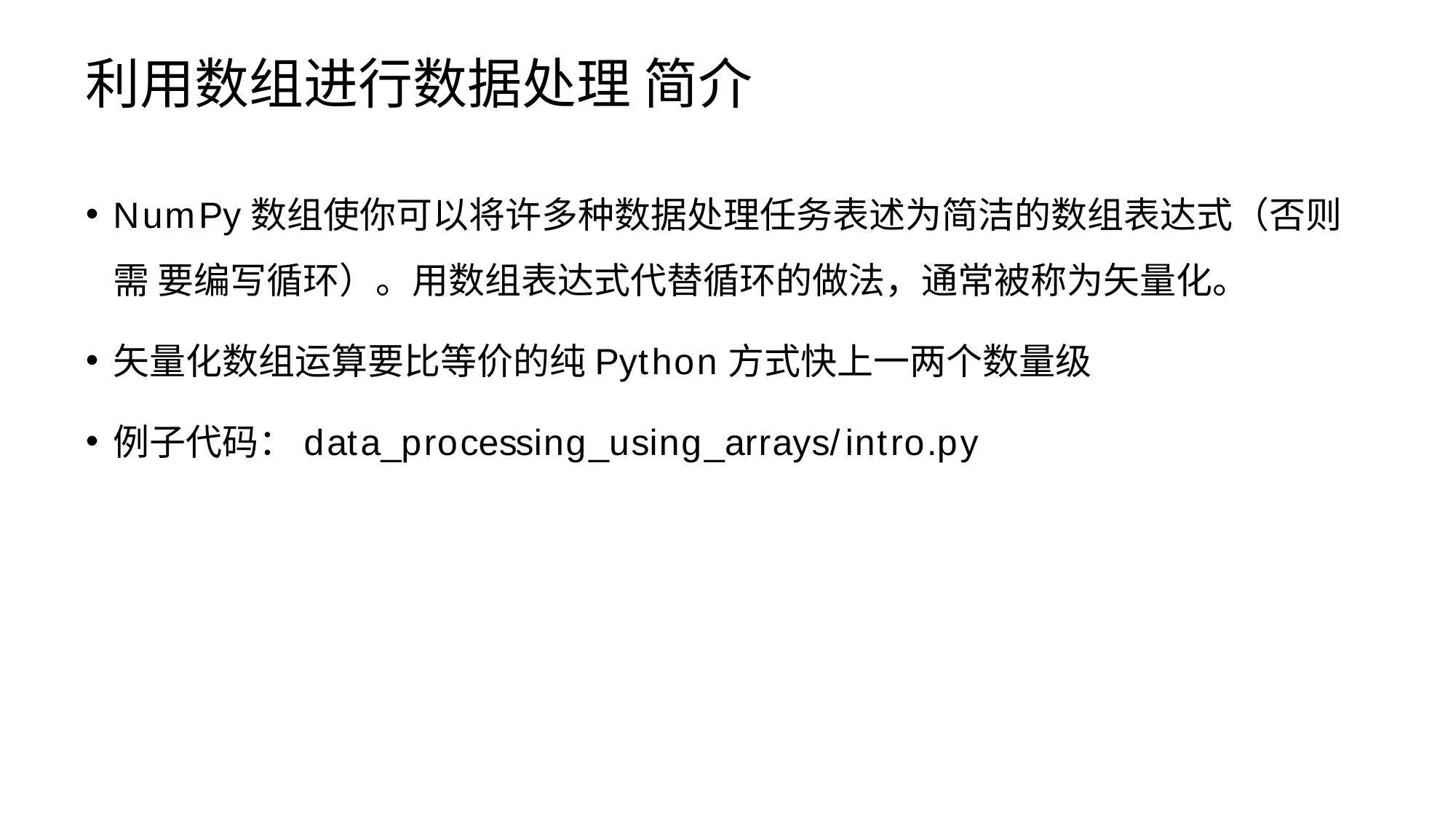

# 利用数组进行数据处理 简介
NumPy数组使你可以将许多种数据处理任务表述为简洁的数组表达式（否则需 要编写循环）。用数组表达式代替循环的做法，通常被称为矢量化。
矢量化数组运算要比等价的纯Python方式快上一两个数量级
例子代码：data_processing_using_arrays/intro.py